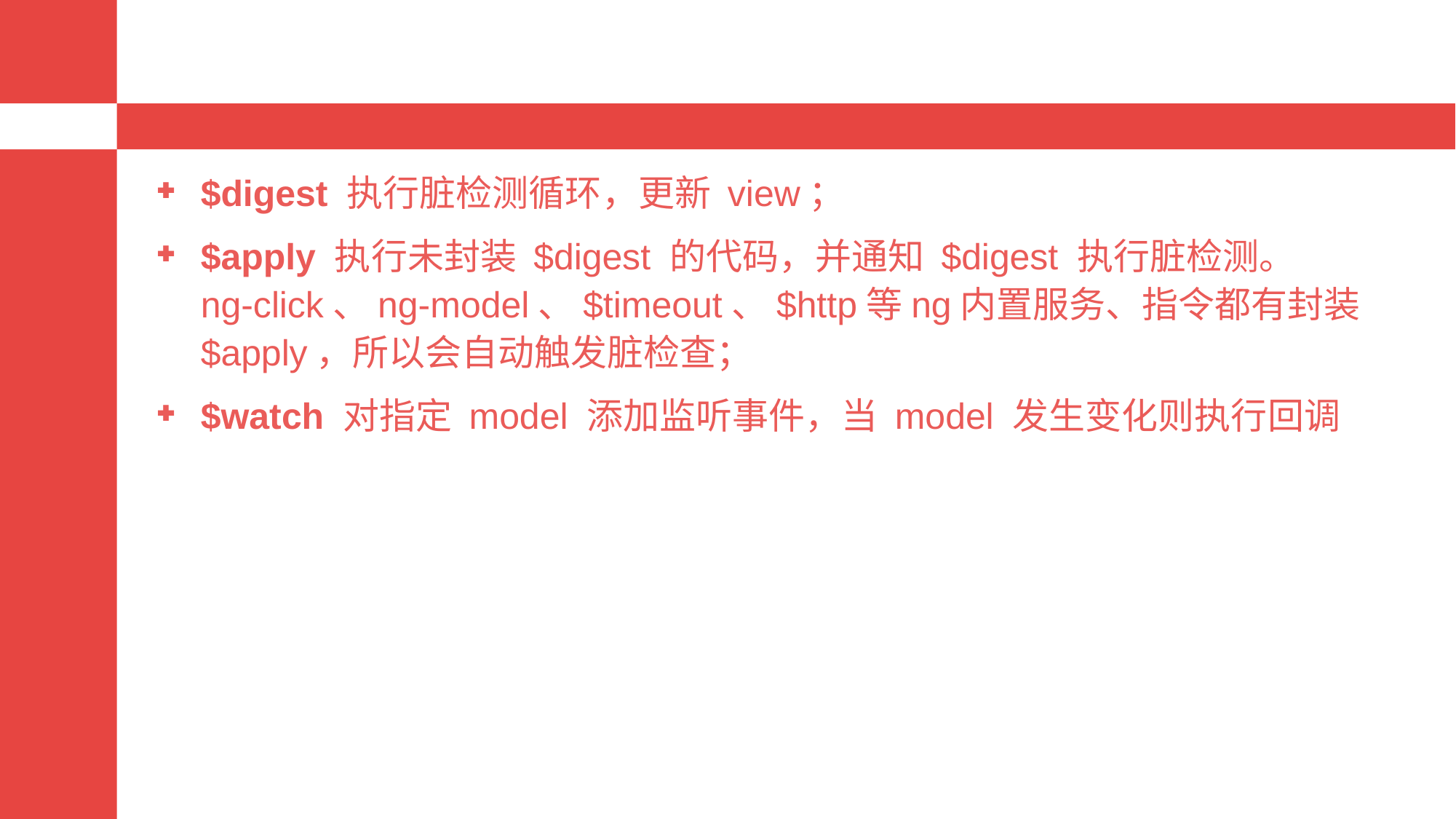

#
$digest 执行脏检测循环，更新 view；
$apply 执行未封装 $digest 的代码，并通知 $digest 执行脏检测。
ng-click、ng-model、$timeout、$http等ng内置服务、指令都有封装$apply，所以会自动触发脏检查；
$watch 对指定 model 添加监听事件，当 model 发生变化则执行回调